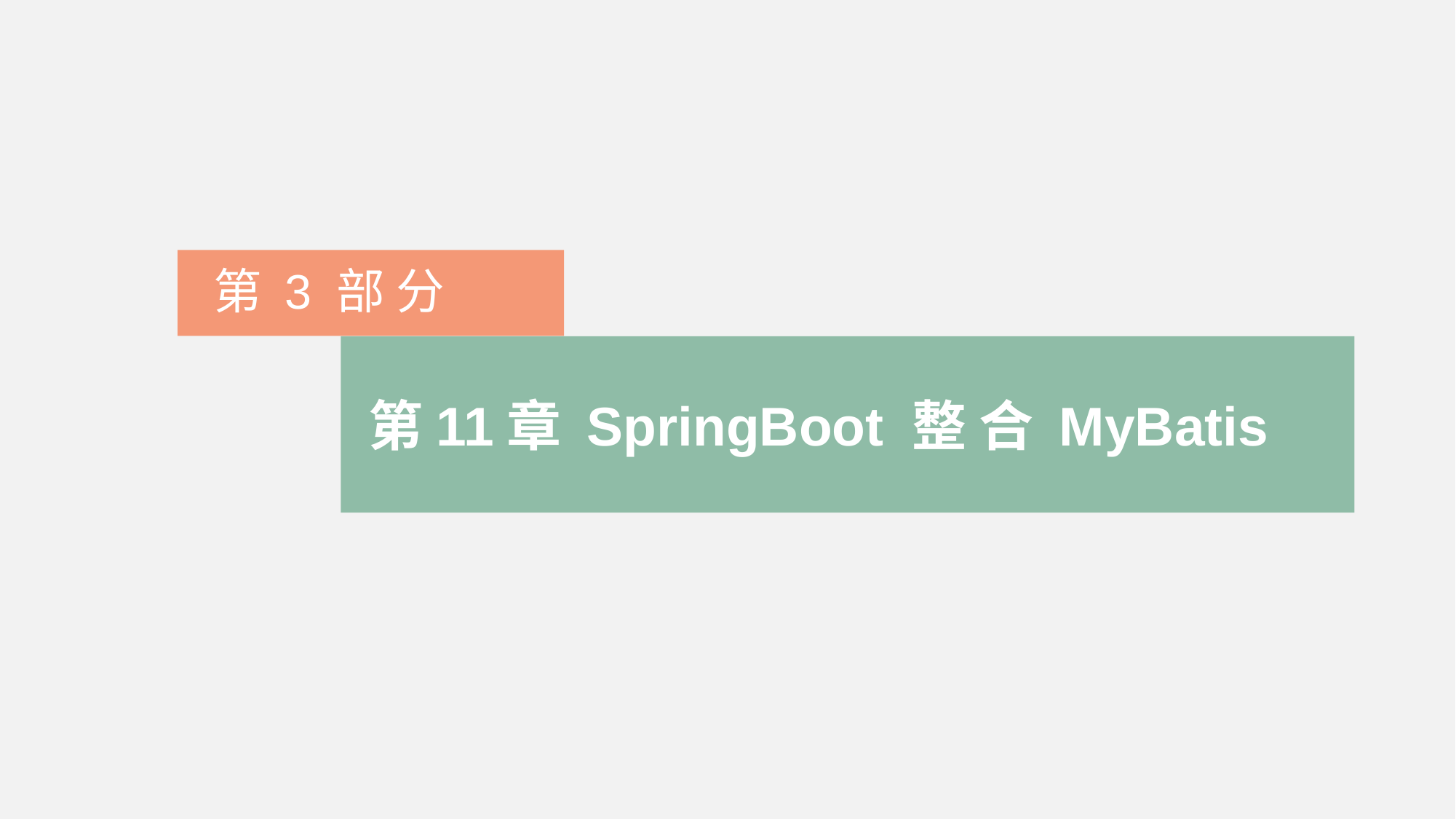

第 3 部 分

第11章 SpringBoot 整 合 MyBatis